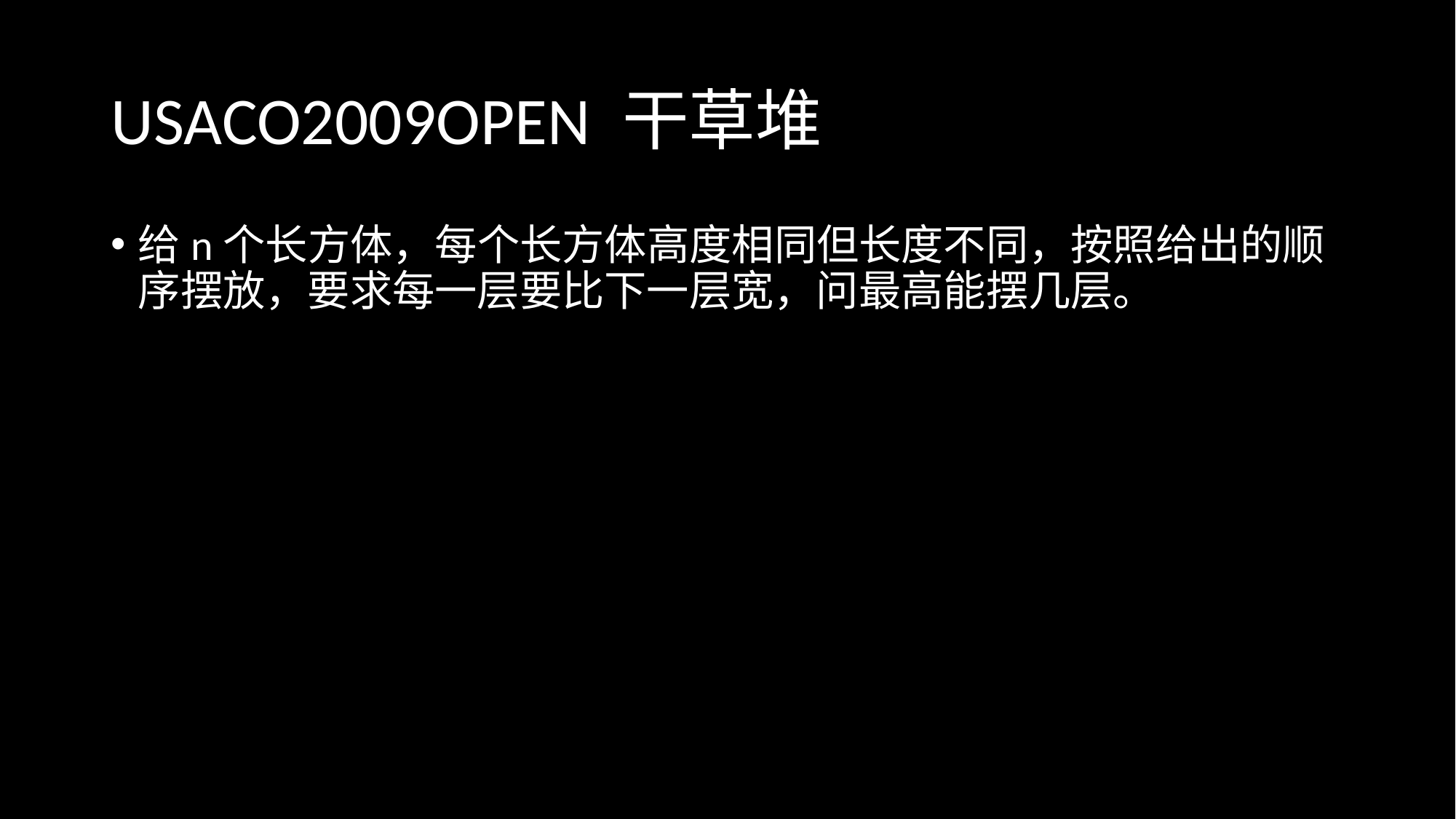

# USACO2009OPEN 干草堆
给n个长方体，每个长方体高度相同但长度不同，按照给出的顺序摆放，要求每一层要比下一层宽，问最高能摆几层。